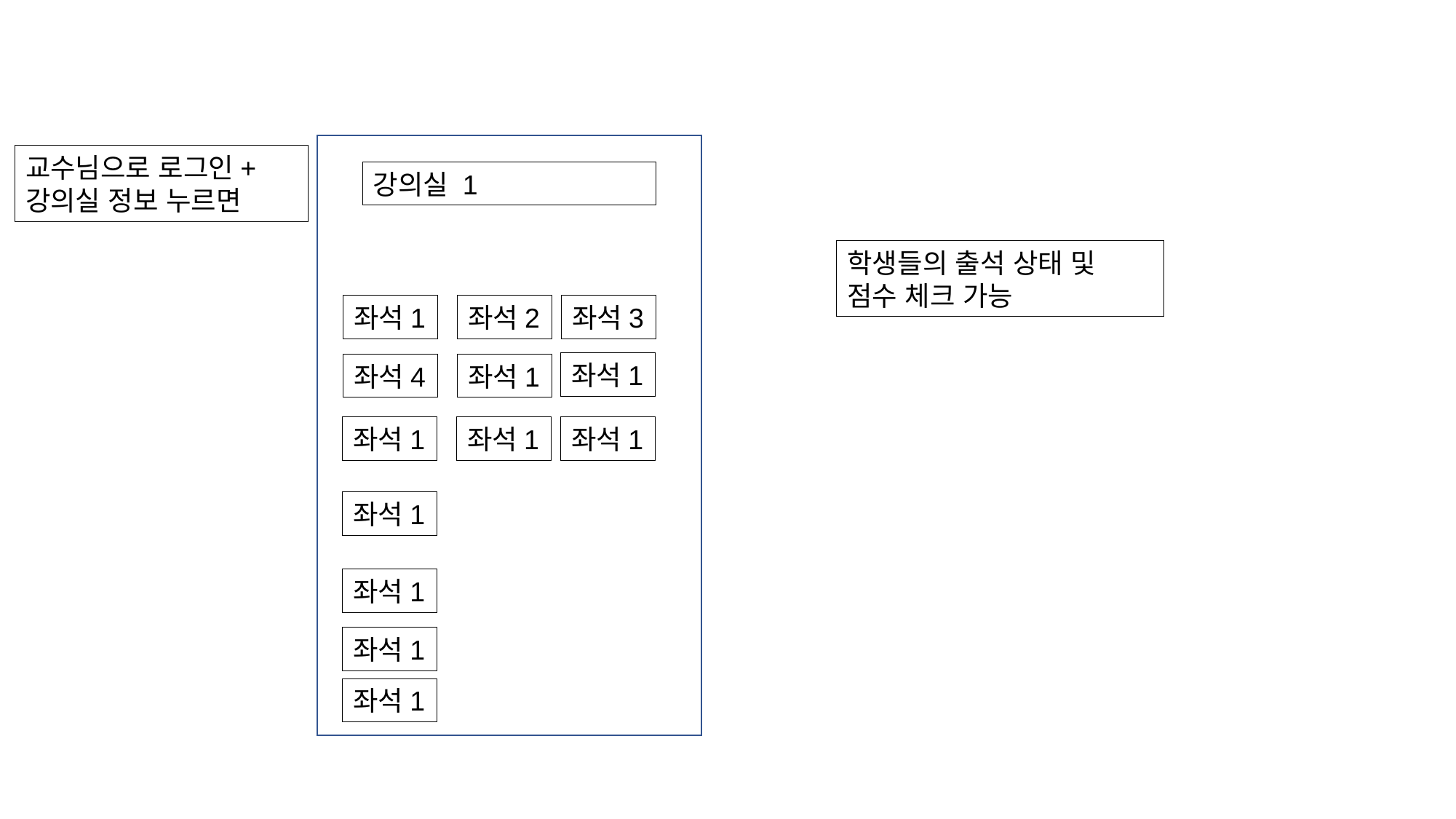

교수님으로 로그인+
강의실 정보 누르면
강의실 1
학생들의 출석 상태 및 점수 체크 가능
좌석1
좌석2
좌석3
좌석1
좌석4
좌석1
좌석1
좌석1
좌석1
좌석1
좌석1
좌석1
좌석1